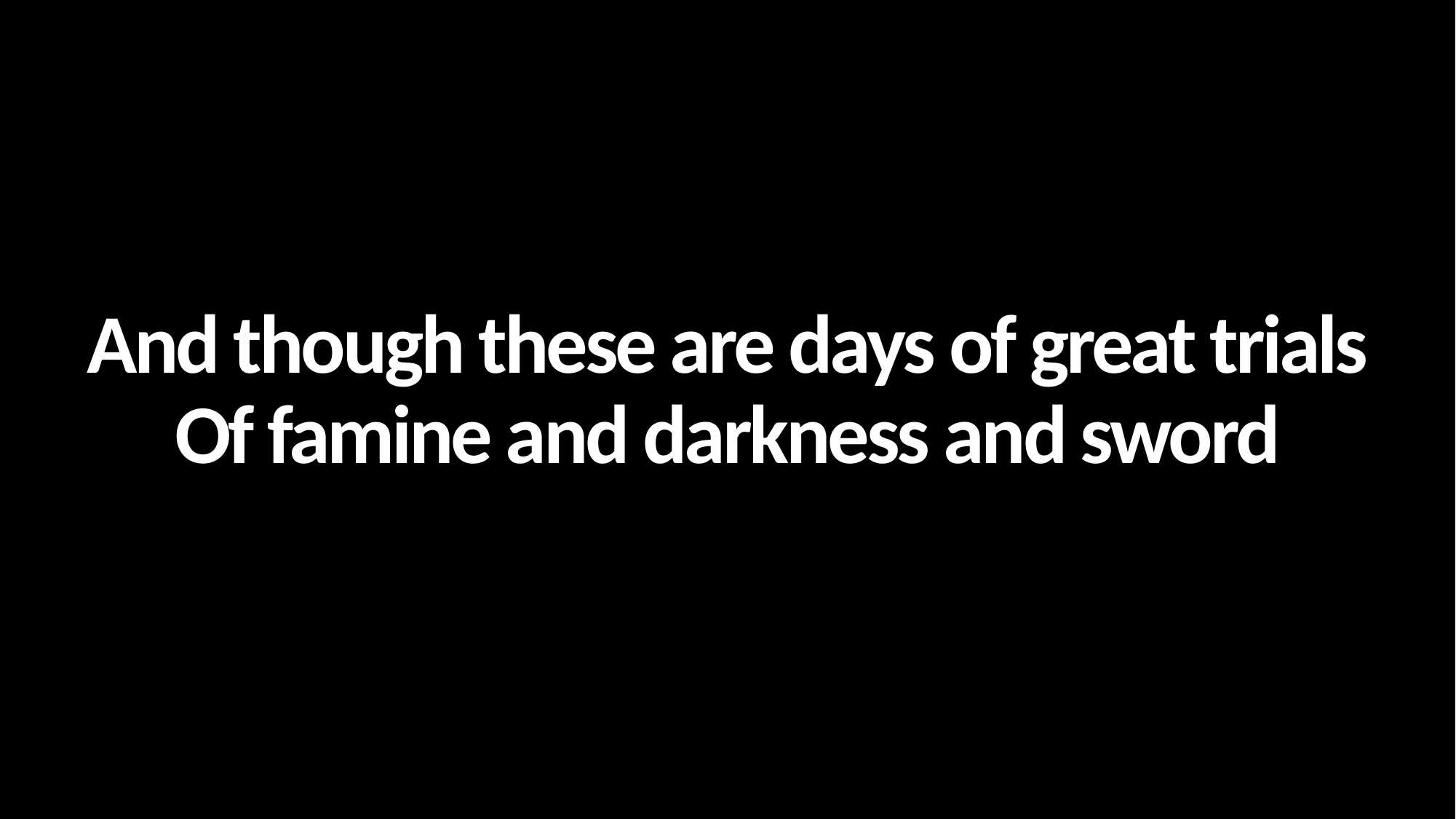

And though these are days of great trials
Of famine and darkness and sword
비록 전쟁과 기근과 핍박
환난 날이 다가와도